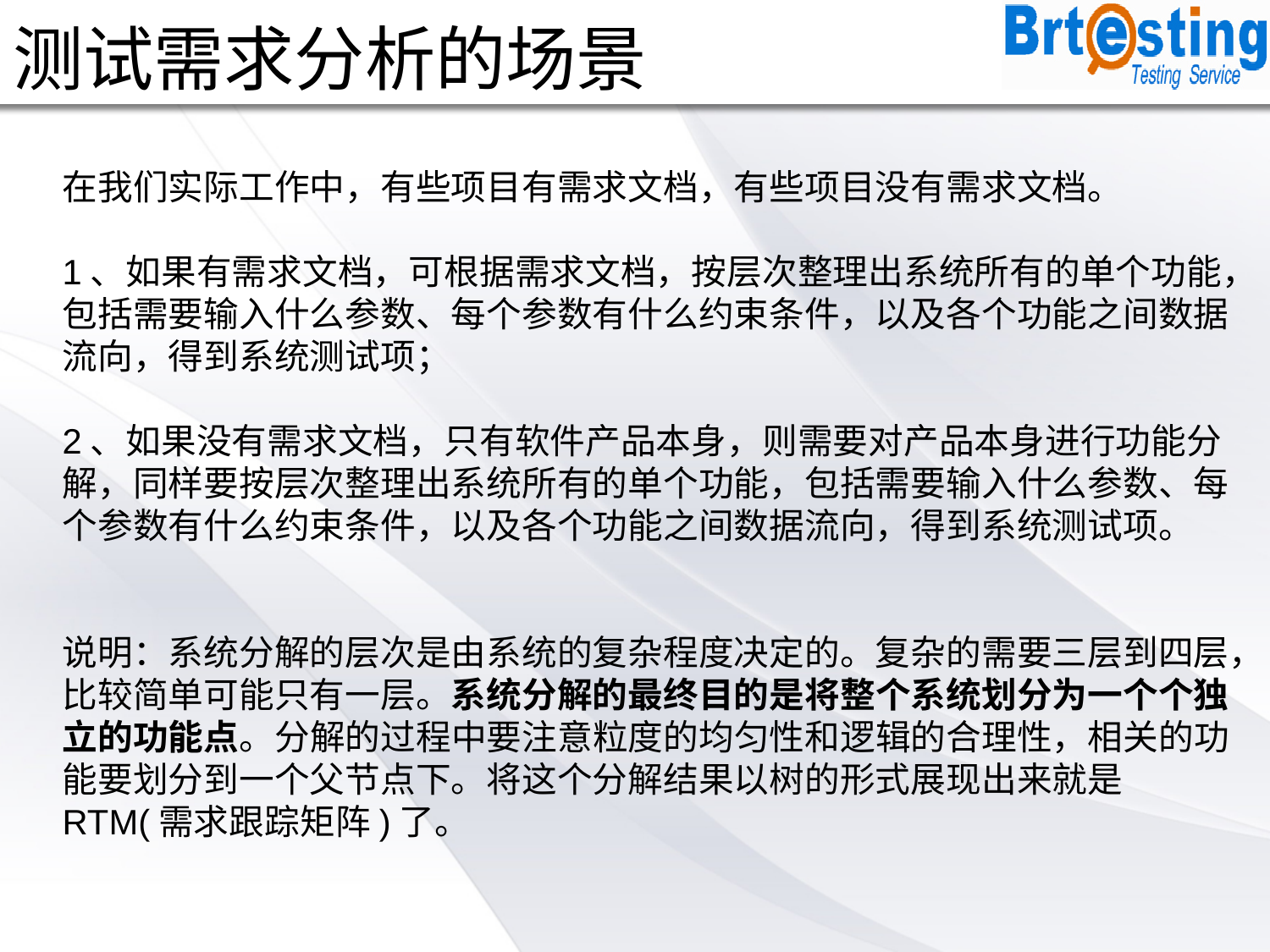

# 测试需求分析的场景
在我们实际工作中，有些项目有需求文档，有些项目没有需求文档。

1、如果有需求文档，可根据需求文档，按层次整理出系统所有的单个功能，包括需要输入什么参数、每个参数有什么约束条件，以及各个功能之间数据流向，得到系统测试项；

2、如果没有需求文档，只有软件产品本身，则需要对产品本身进行功能分解，同样要按层次整理出系统所有的单个功能，包括需要输入什么参数、每个参数有什么约束条件，以及各个功能之间数据流向，得到系统测试项。

说明：系统分解的层次是由系统的复杂程度决定的。复杂的需要三层到四层，比较简单可能只有一层。系统分解的最终目的是将整个系统划分为一个个独立的功能点。分解的过程中要注意粒度的均匀性和逻辑的合理性，相关的功能要划分到一个父节点下。将这个分解结果以树的形式展现出来就是RTM(需求跟踪矩阵)了。